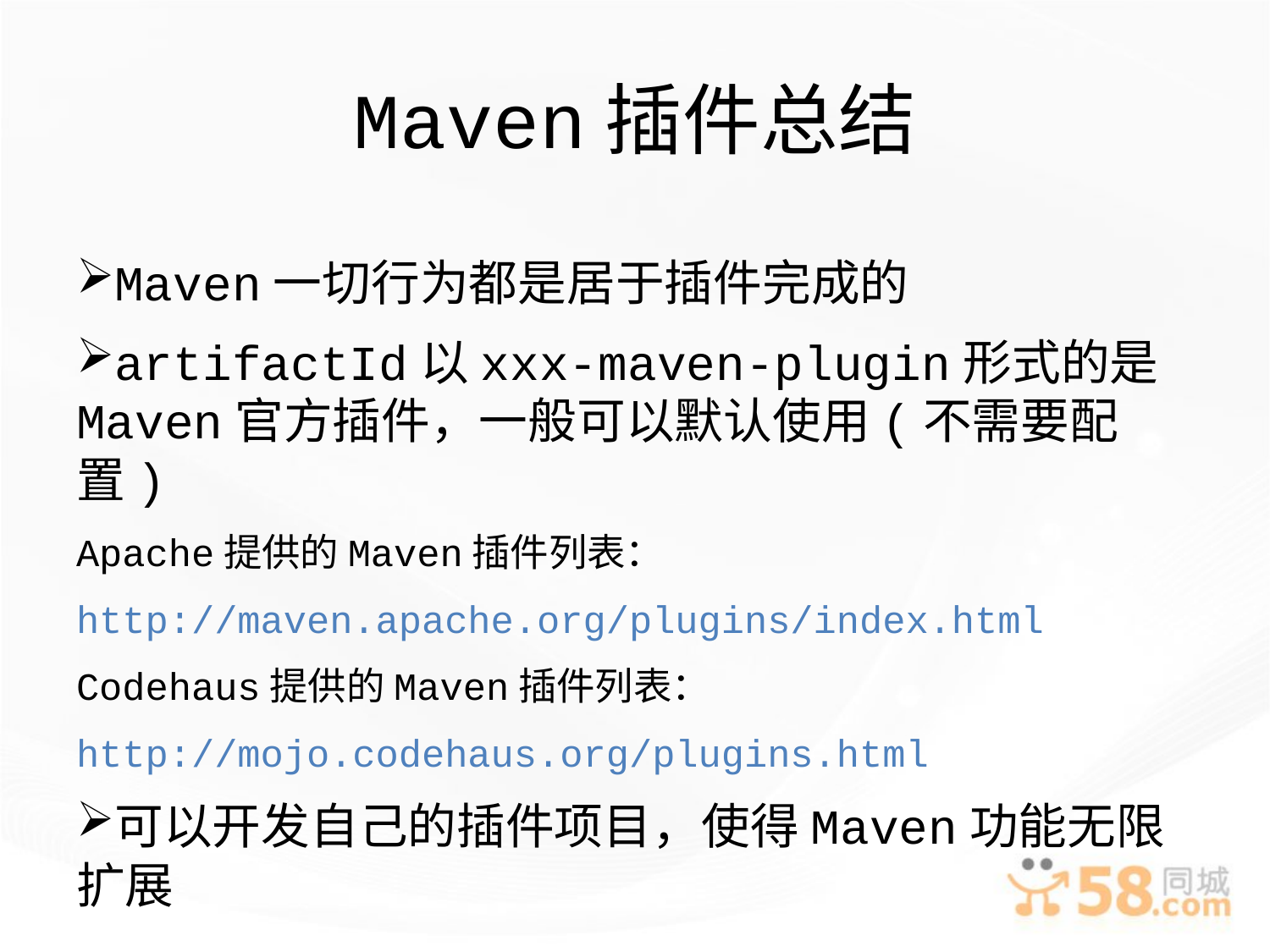

# Maven插件总结
Maven一切行为都是居于插件完成的
artifactId以xxx-maven-plugin形式的是Maven官方插件，一般可以默认使用(不需要配置)
Apache提供的Maven插件列表：
http://maven.apache.org/plugins/index.html
Codehaus提供的Maven插件列表：
http://mojo.codehaus.org/plugins.html
可以开发自己的插件项目，使得Maven功能无限扩展